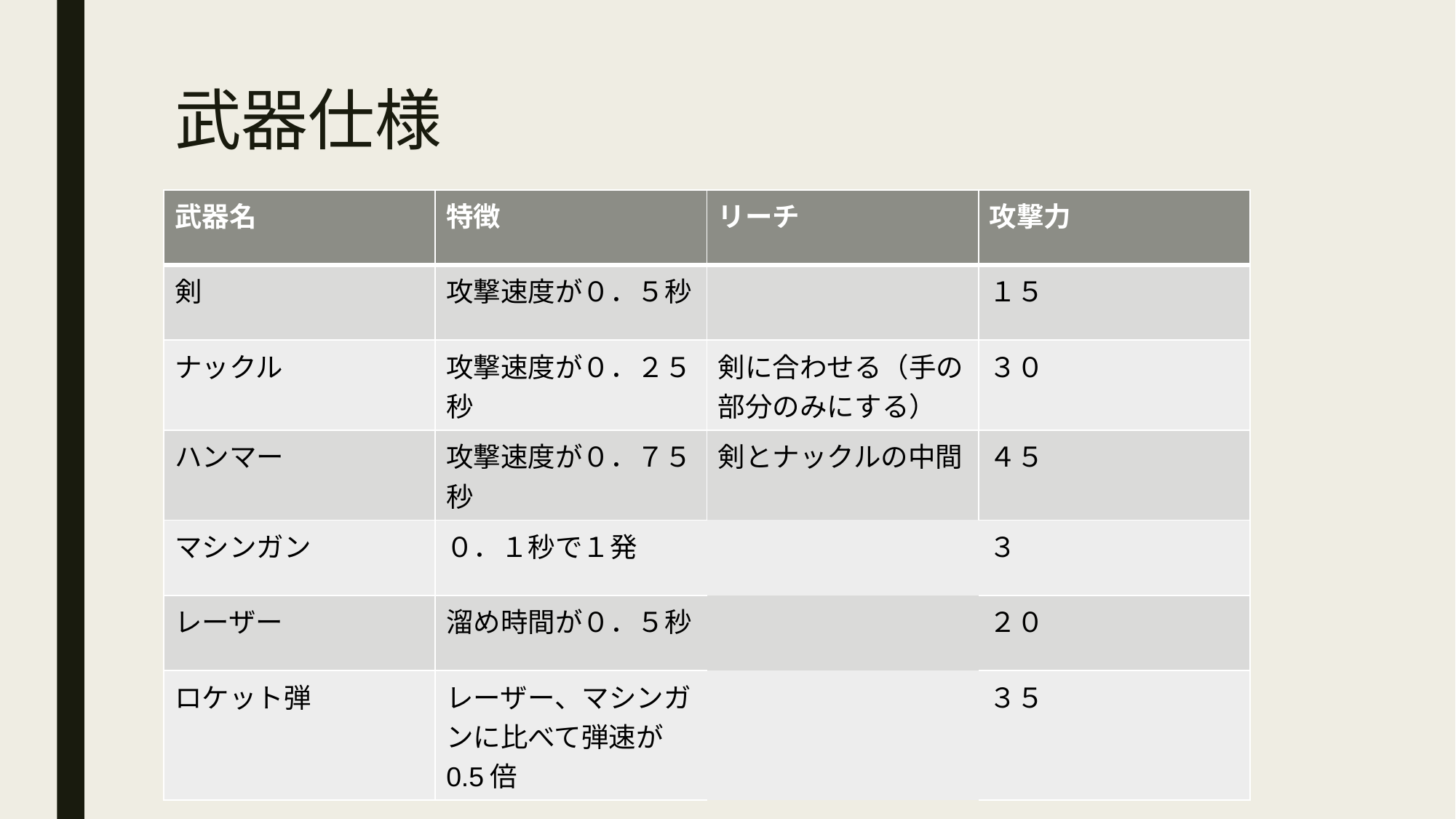

# 武器仕様
| 武器名 | 特徴 | リーチ | 攻撃力 |
| --- | --- | --- | --- |
| 剣 | 攻撃速度が０．５秒 |  | １５ |
| ナックル | 攻撃速度が０．２５秒 | 剣に合わせる（手の部分のみにする） | ３０ |
| ハンマー | 攻撃速度が０．７５秒 | 剣とナックルの中間 | ４５ |
| マシンガン | ０．１秒で１発 |  | ３ |
| レーザー | 溜め時間が０．５秒 |  | ２０ |
| ロケット弾 | レーザー、マシンガンに比べて弾速が0.5倍 |  | ３５ |